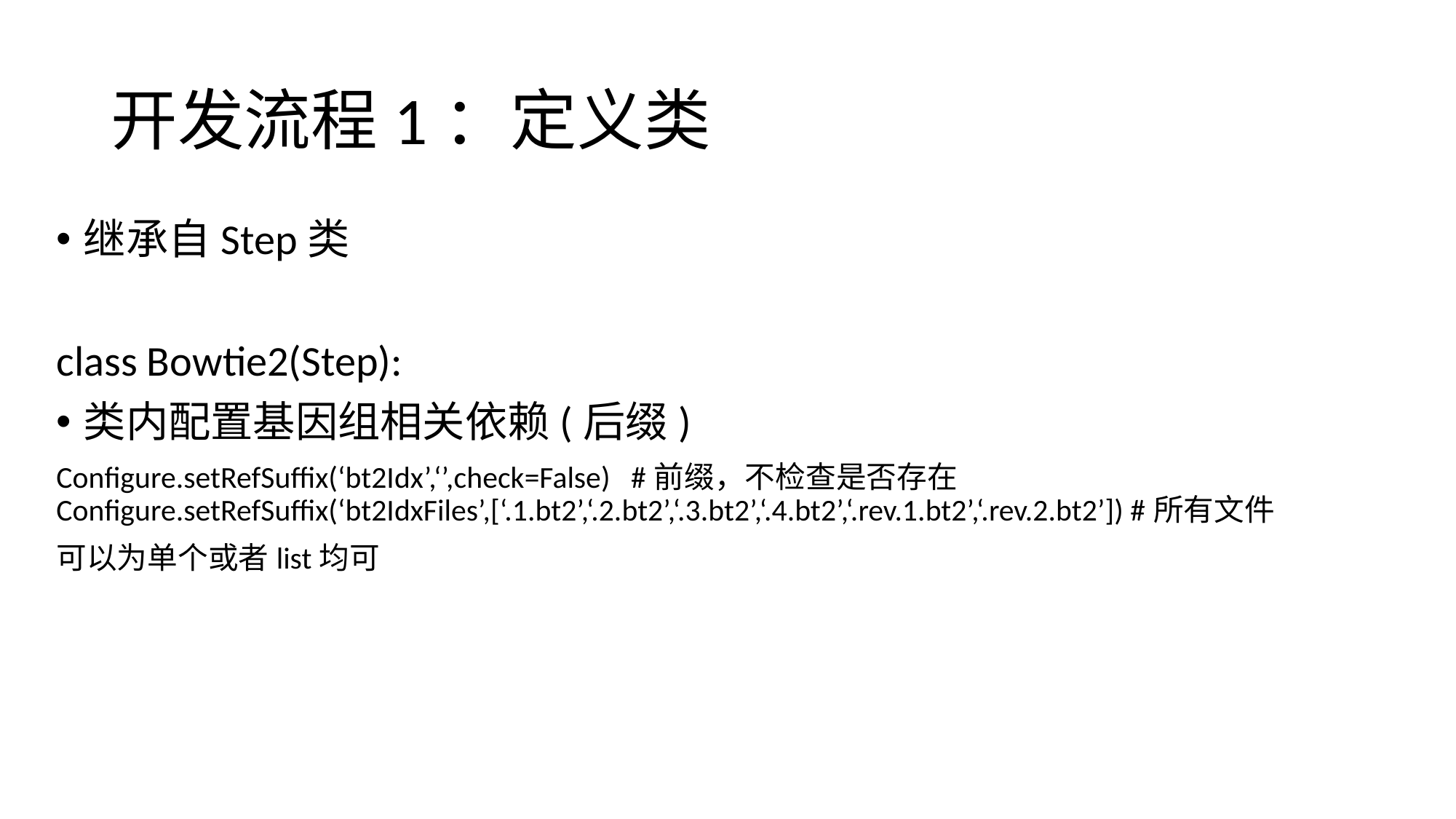

# 开发流程1：定义类
继承自Step类

class Bowtie2(Step):
类内配置基因组相关依赖(后缀)
Configure.setRefSuffix(‘bt2Idx’,‘’,check=False)   #前缀，不检查是否存在 Configure.setRefSuffix(‘bt2IdxFiles’,[‘.1.bt2’,‘.2.bt2’,‘.3.bt2’,‘.4.bt2’,‘.rev.1.bt2’,‘.rev.2.bt2’]) #所有文件
可以为单个或者list均可